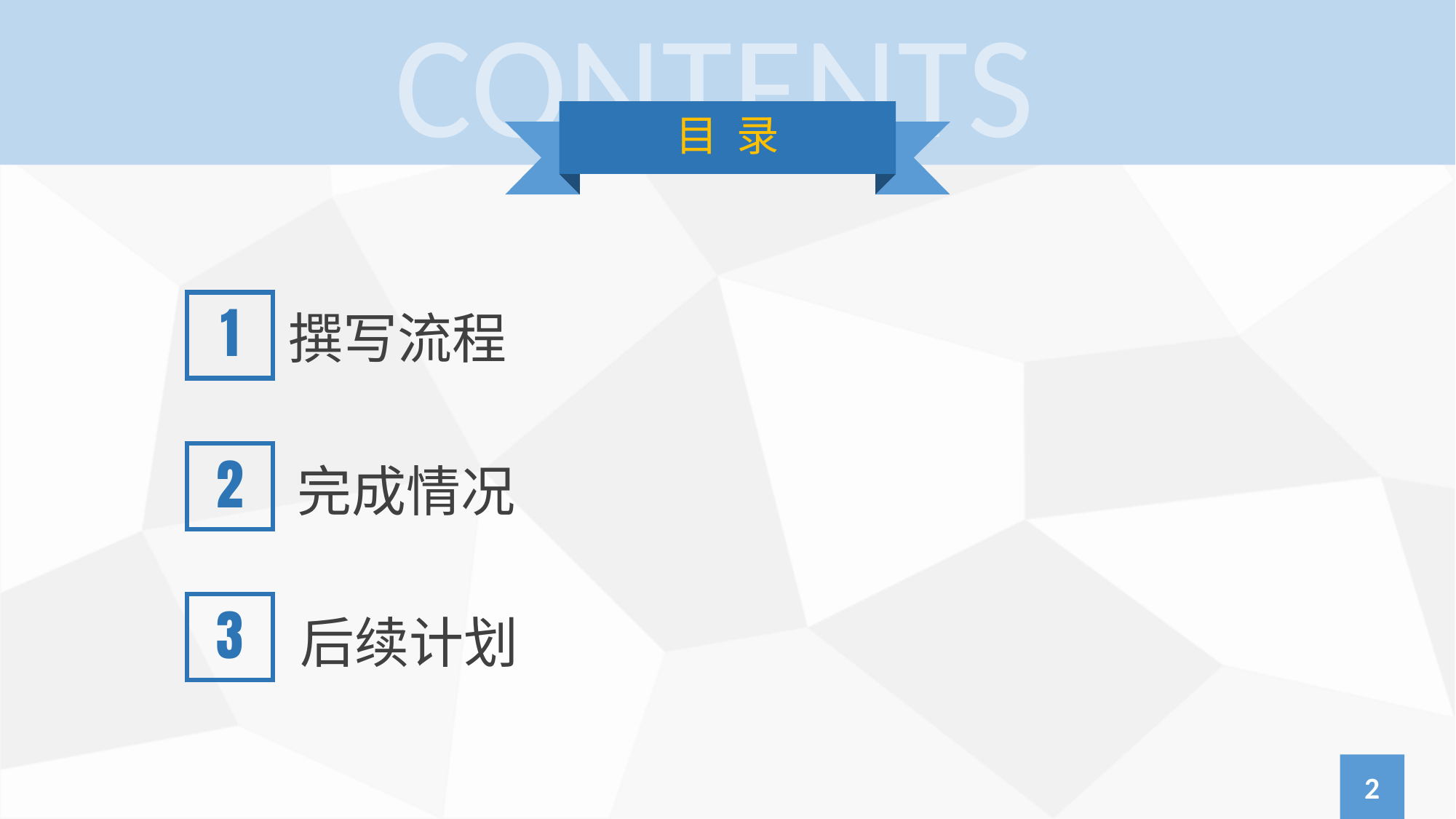

CONTENTS

目  录

1
撰写流程

2
 完成情况

3
 后续计划
2